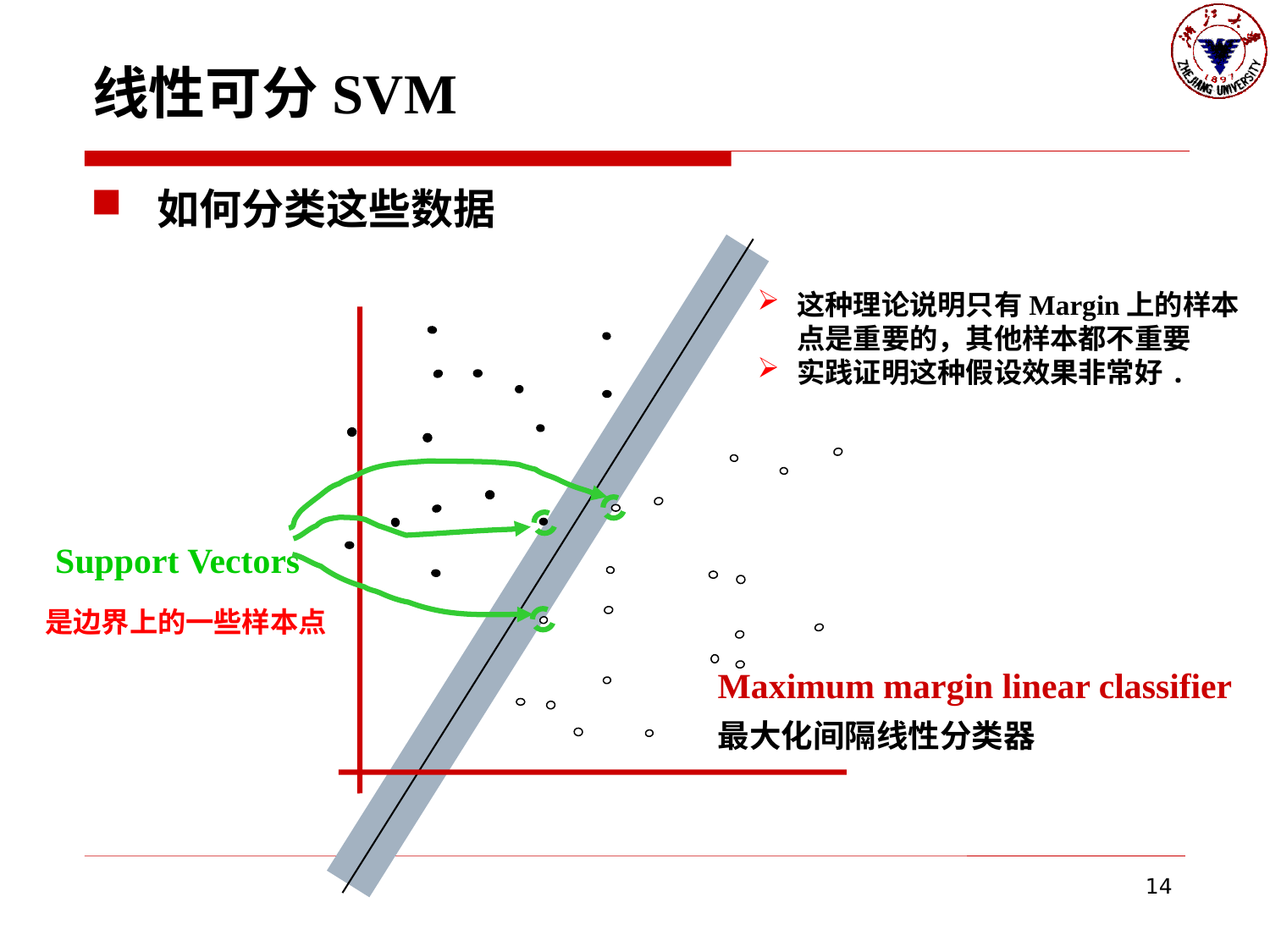

# 线性可分SVM
如何分类这些数据

这种理论说明只有Margin上的样本点是重要的，其他样本都不重要
实践证明这种假设效果非常好.

Support Vectors
 是边界上的一些样本点

Maximum margin linear classifier
最大化间隔线性分类器

14